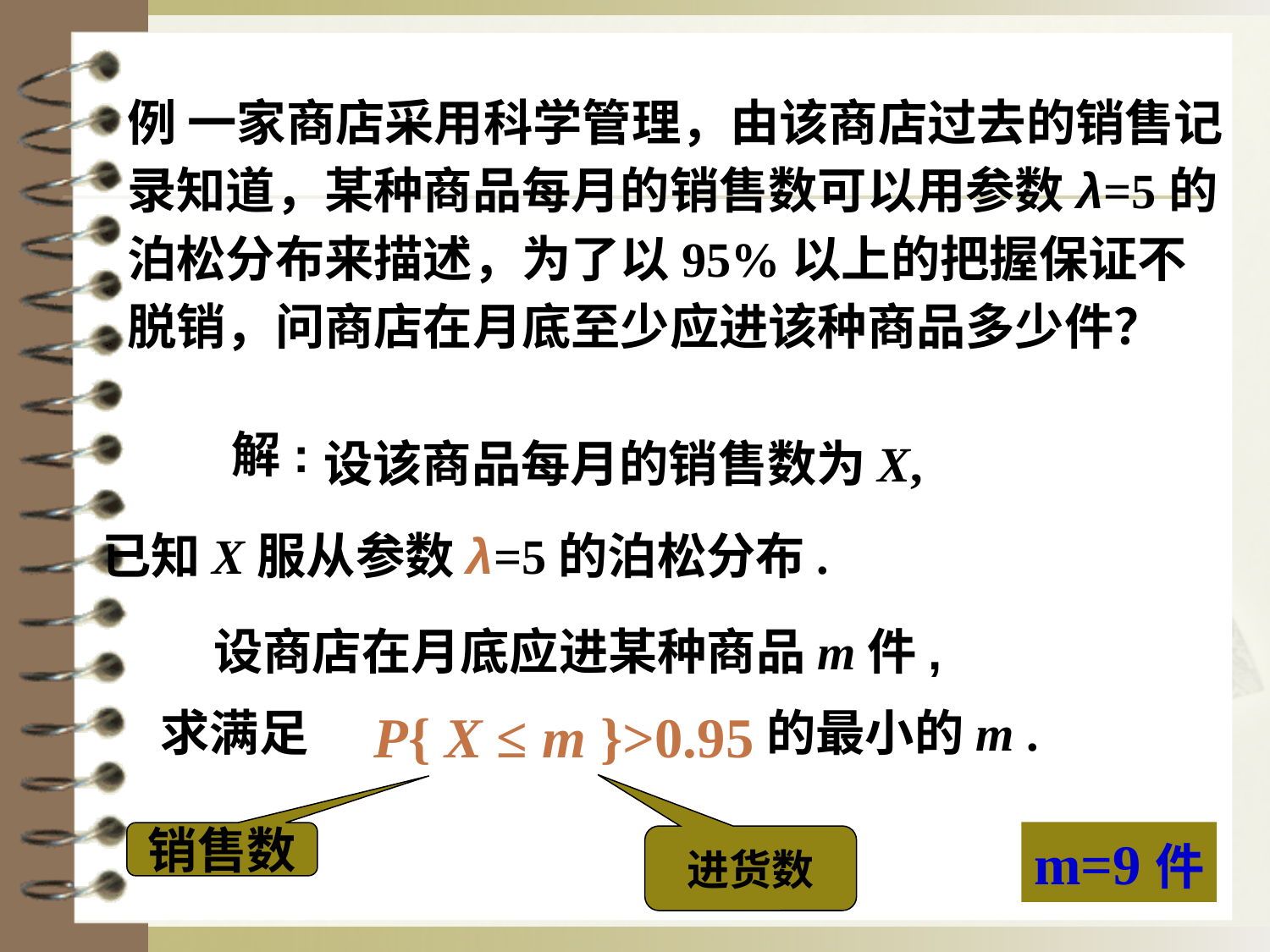

例 一家商店采用科学管理，由该商店过去的销售记录知道，某种商品每月的销售数可以用参数λ=5的泊松分布来描述，为了以95%以上的把握保证不脱销，问商店在月底至少应进该种商品多少件？
解:
设该商品每月的销售数为X,
已知X服从参数λ=5的泊松分布.
设商店在月底应进某种商品m件,
求满足
P{ X ≤ m }>0.95
  的最小的m .
m=9件
销售数
进货数